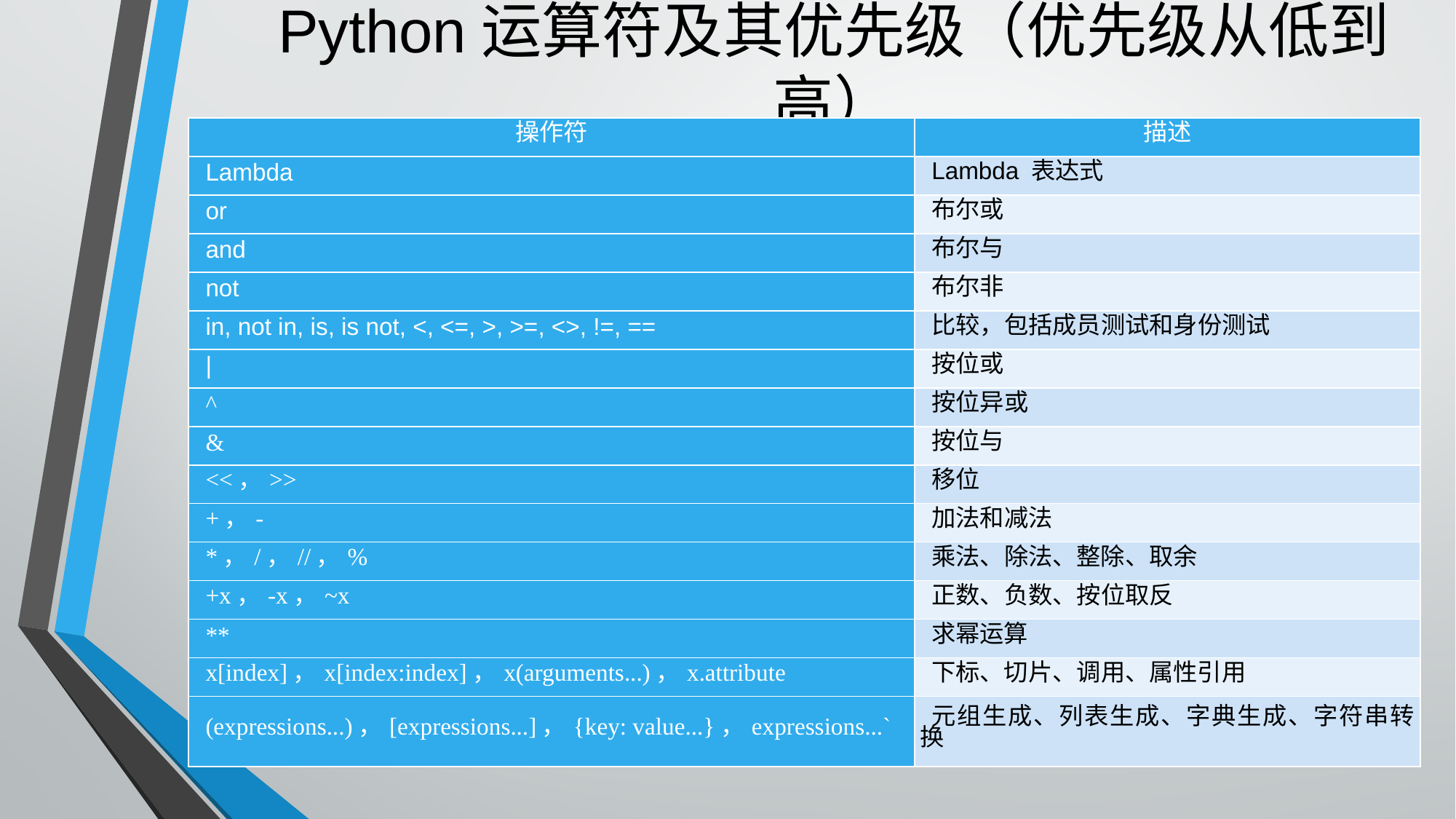

# Python运算符及其优先级（优先级从低到高）
| 操作符 | 描述 |
| --- | --- |
| Lambda | Lambda 表达式 |
| or | 布尔或 |
| and | 布尔与 |
| not | 布尔非 |
| in, not in, is, is not, <, <=, >, >=, <>, !=, == | 比较，包括成员测试和身份测试 |
| | | 按位或 |
| ^ | 按位异或 |
| & | 按位与 |
| <<，>> | 移位 |
| +，- | 加法和减法 |
| \*，/，//，% | 乘法、除法、整除、取余 |
| +x，-x，~x | 正数、负数、按位取反 |
| \*\* | 求幂运算 |
| x[index]，x[index:index]，x(arguments...)，x.attribute | 下标、切片、调用、属性引用 |
| (expressions...)，[expressions...]，{key: value...}，expressions...` | 元组生成、列表生成、字典生成、字符串转换 |